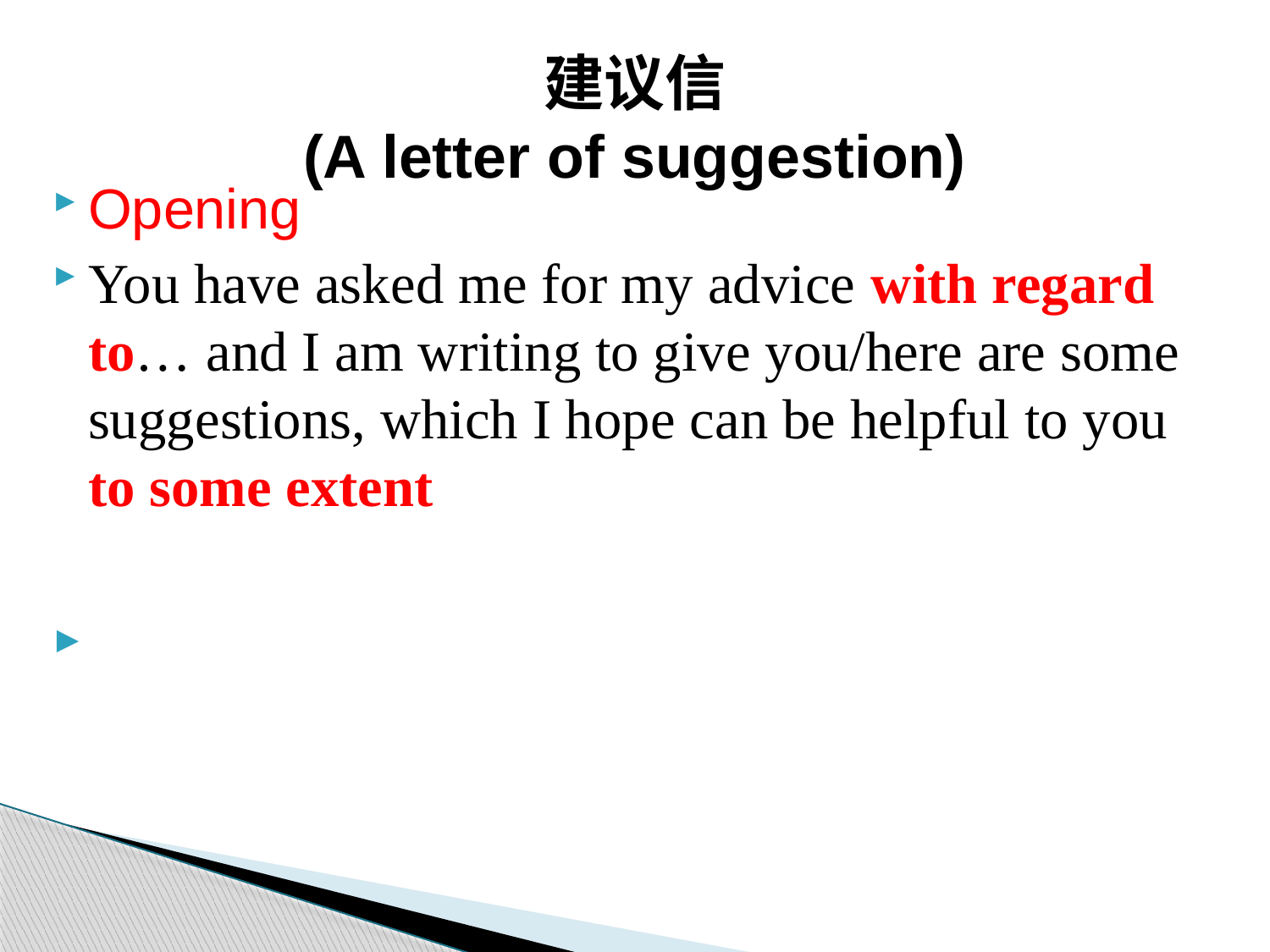

# 建议信 (A letter of suggestion)
Opening
You have asked me for my advice with regard to… and I am writing to give you/here are some suggestions, which I hope can be helpful to you to some extent